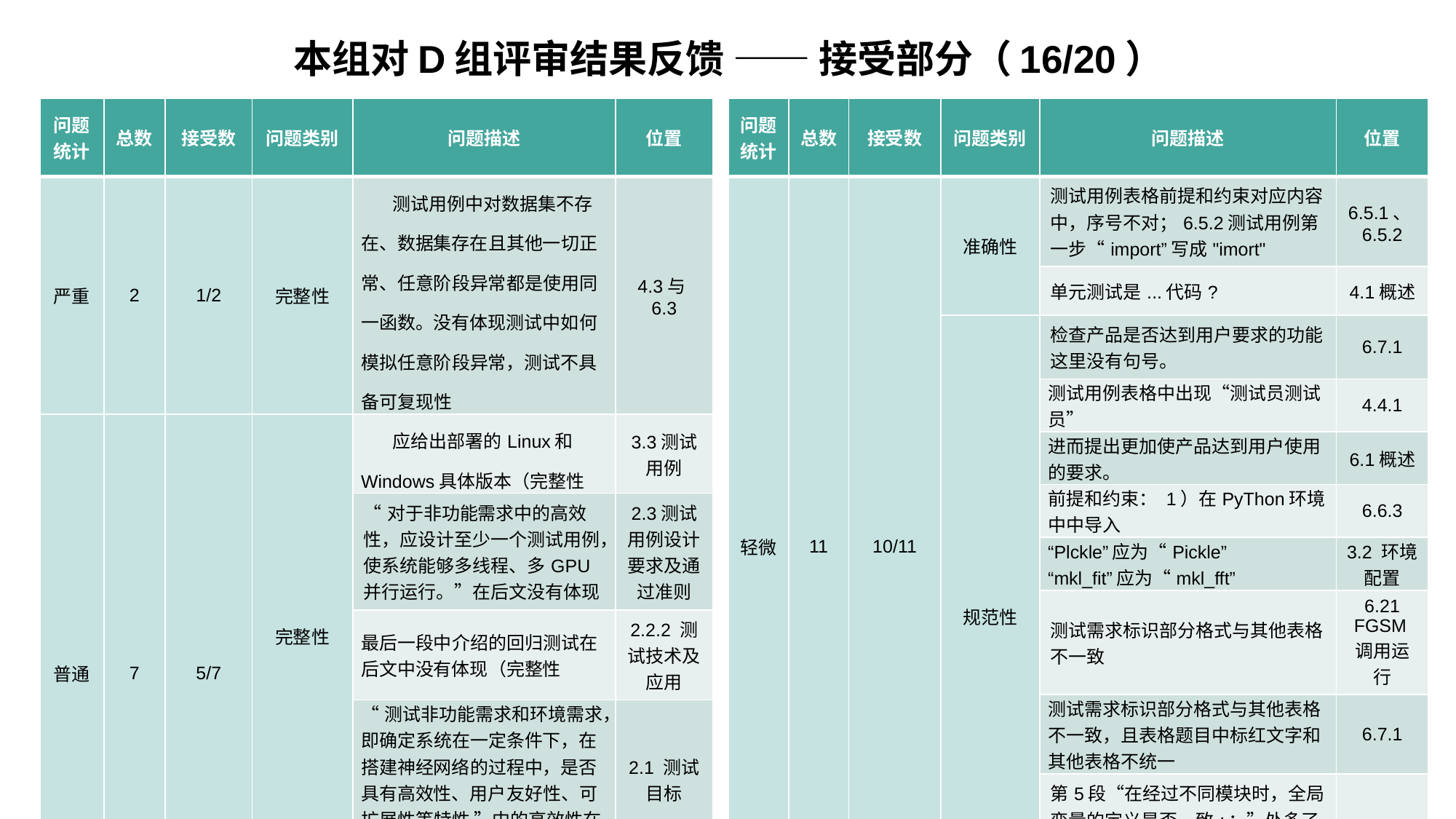

# 本组对D组评审结果反馈 —— 接受部分（16/20）
| 问题 统计 | 总数 | 接受数 | 问题类别 | 问题描述 | 位置 |
| --- | --- | --- | --- | --- | --- |
| 严重 | 2 | 1/2 | 完整性 | 测试用例中对数据集不存在、数据集存在且其他一切正常、任意阶段异常都是使用同一函数。没有体现测试中如何模拟任意阶段异常，测试不具备可复现性 | 4.3与6.3 |
| 普通 | 7 | 5/7 | 完整性 | 应给出部署的Linux和Windows具体版本（完整性 | 3.3测试用例 |
|  |  |  |  | “对于非功能需求中的高效性，应设计至少一个测试用例，使系统能够多线程、多GPU并行运行。”在后文没有体现 | 2.3测试用例设计要求及通过准则 |
|  |  |  |  | 最后一段中介绍的回归测试在后文中没有体现（完整性 | 2.2.2 测试技术及应用 |
|  |  |  |  | “测试非功能需求和环境需求，即确定系统在一定条件下，在搭建神经网络的过程中，是否具有高效性、用户友好性、可扩展性等特性 ”中的高效性在后文没有体现 | 2.1 测试目标 |
|  |  |  | 准确性 | 前提和约束中第三条无用，测试过程没有函数输入（准确性 | 5.2测试用例 |
| 问题 统计 | 总数 | 接受数 | 问题类别 | 问题描述 | 位置 |
| --- | --- | --- | --- | --- | --- |
| 轻微 | 11 | 10/11 | 准确性 | 测试用例表格前提和约束对应内容中，序号不对；6.5.2测试用例第一步“import”写成"imort" | 6.5.1、6.5.2 |
|  |  |  |  | 单元测试是...代码? | 4.1概述 |
|  |  |  | 规范性 | 检查产品是否达到用户要求的功能 这里没有句号。 | 6.7.1 |
|  |  |  |  | 测试用例表格中出现“测试员测试员” | 4.4.1 |
|  |  |  |  | 进而提出更加使产品达到用户使用的要求。 | 6.1概述 |
|  |  |  |  | 前提和约束： 1）在PyThon环境中中导入 | 6.6.3 |
|  |  |  |  | “Plckle”应为“Pickle” “mkl\_fit”应为“mkl\_fft” | 3.2 环境配置 |
|  |  |  |  | 测试需求标识部分格式与其他表格不一致 | 6.21 FGSM调用运行 |
|  |  |  |  | 测试需求标识部分格式与其他表格不一致，且表格题目中标红文字和其他表格不统一 | 6.7.1 |
|  |  |  |  | 第5段“在经过不同模块时，全局变量的定义是否一致;；”处多了一个分号；“在使用外部资源时，是否检查可用性关及时释放”语句不通顺 | 2.2.2 |
7